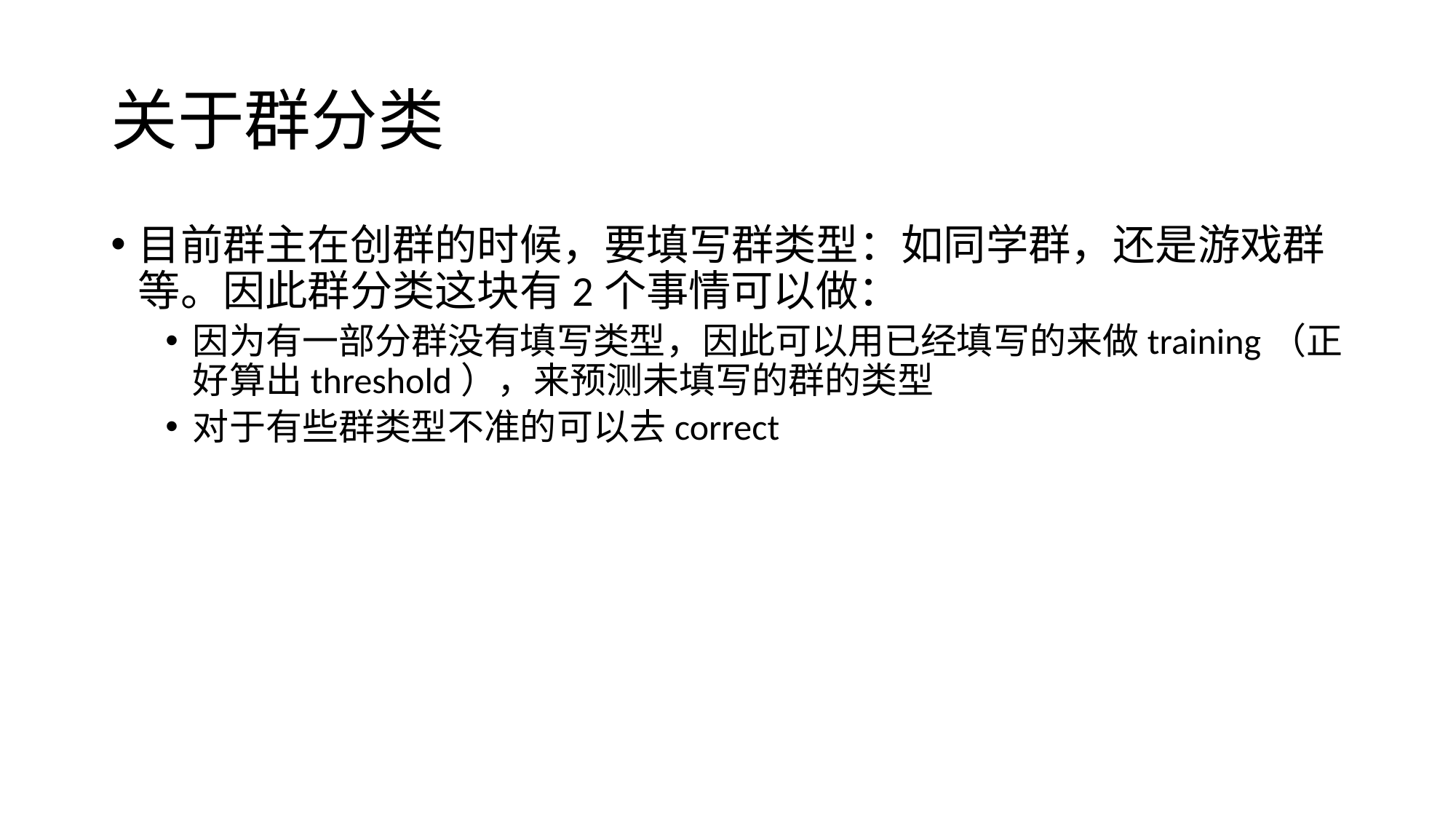

# 关于群分类
目前群主在创群的时候，要填写群类型：如同学群，还是游戏群等。因此群分类这块有2个事情可以做：
因为有一部分群没有填写类型，因此可以用已经填写的来做training（正好算出threshold），来预测未填写的群的类型
对于有些群类型不准的可以去correct